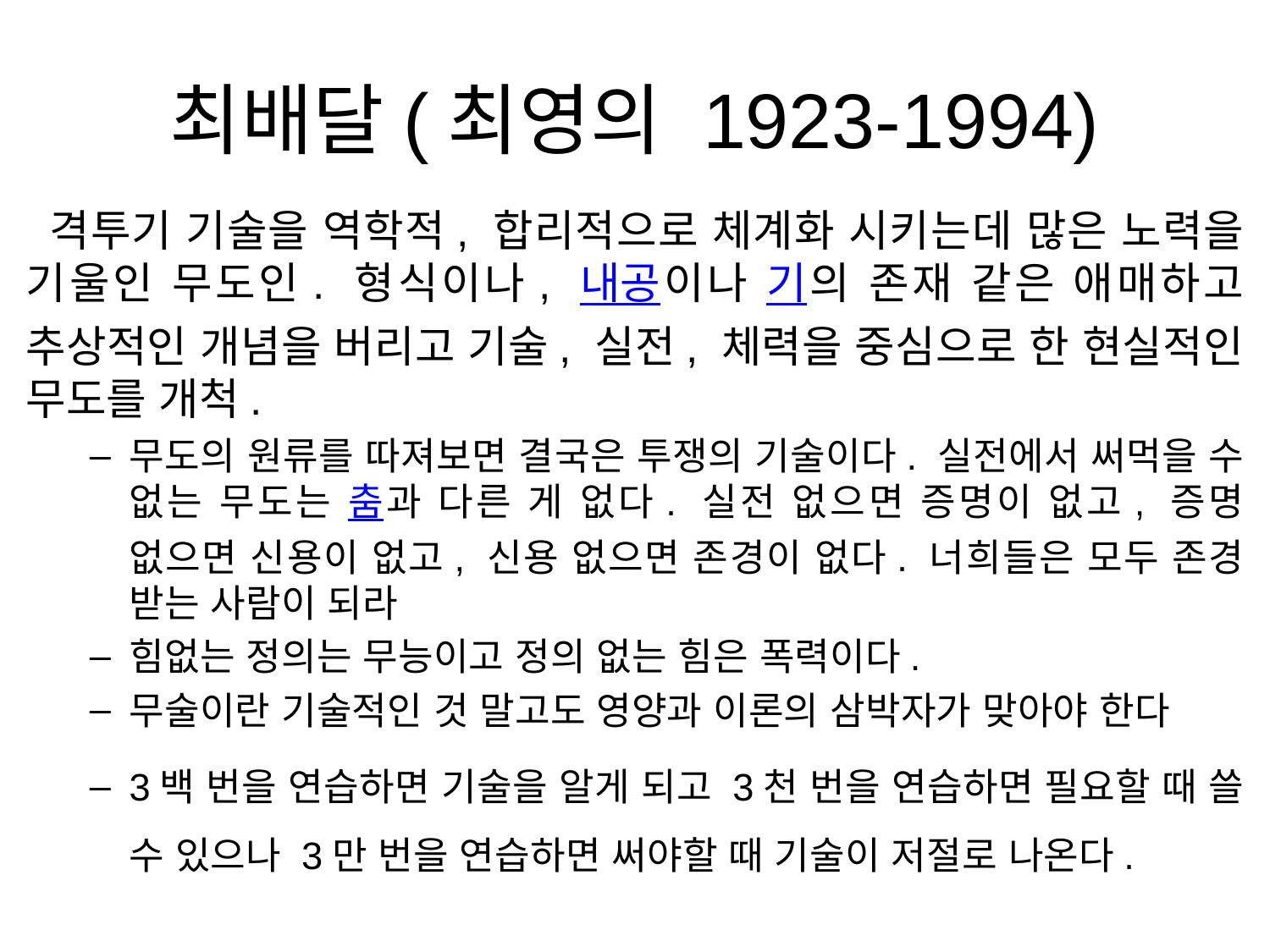

# 최배달(최영의 1923-1994)
 격투기 기술을 역학적, 합리적으로 체계화 시키는데 많은 노력을 기울인 무도인. 형식이나, 내공이나 기의 존재 같은 애매하고 추상적인 개념을 버리고 기술, 실전, 체력을 중심으로 한 현실적인 무도를 개척.
무도의 원류를 따져보면 결국은 투쟁의 기술이다. 실전에서 써먹을 수 없는 무도는 춤과 다른 게 없다. 실전 없으면 증명이 없고, 증명 없으면 신용이 없고, 신용 없으면 존경이 없다. 너희들은 모두 존경 받는 사람이 되라
힘없는 정의는 무능이고 정의 없는 힘은 폭력이다.
무술이란 기술적인 것 말고도 영양과 이론의 삼박자가 맞아야 한다
3백 번을 연습하면 기술을 알게 되고 3천 번을 연습하면 필요할 때 쓸 수 있으나 3만 번을 연습하면 써야할 때 기술이 저절로 나온다.